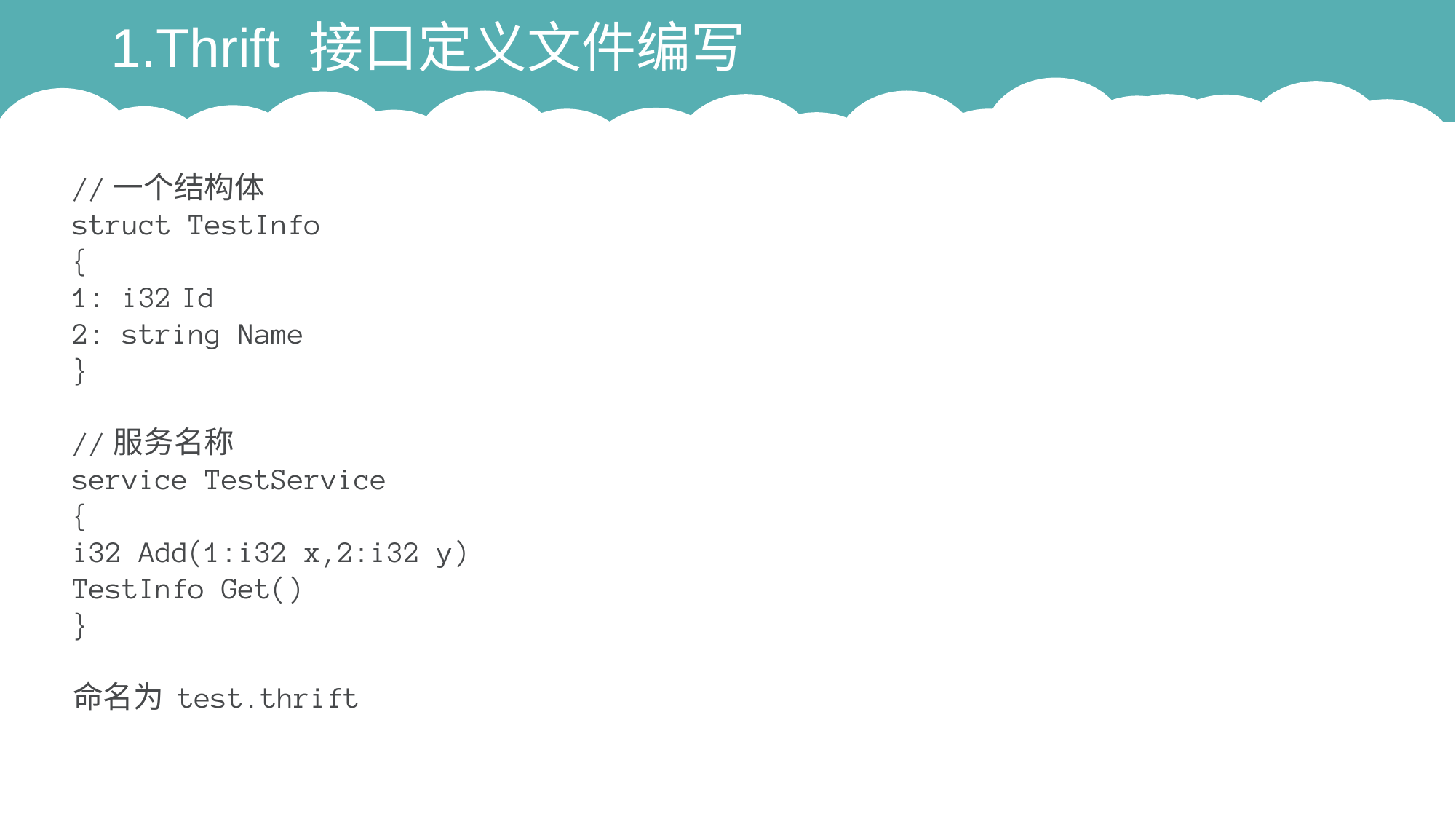

# 1.Thrift 接口定义文件编写
//一个结构体
struct TestInfo
{
1: i32	Id
2: string Name
}

//服务名称
service TestService
{
i32 Add(1:i32 x,2:i32 y)
TestInfo Get()
}

命名为 test.thrift